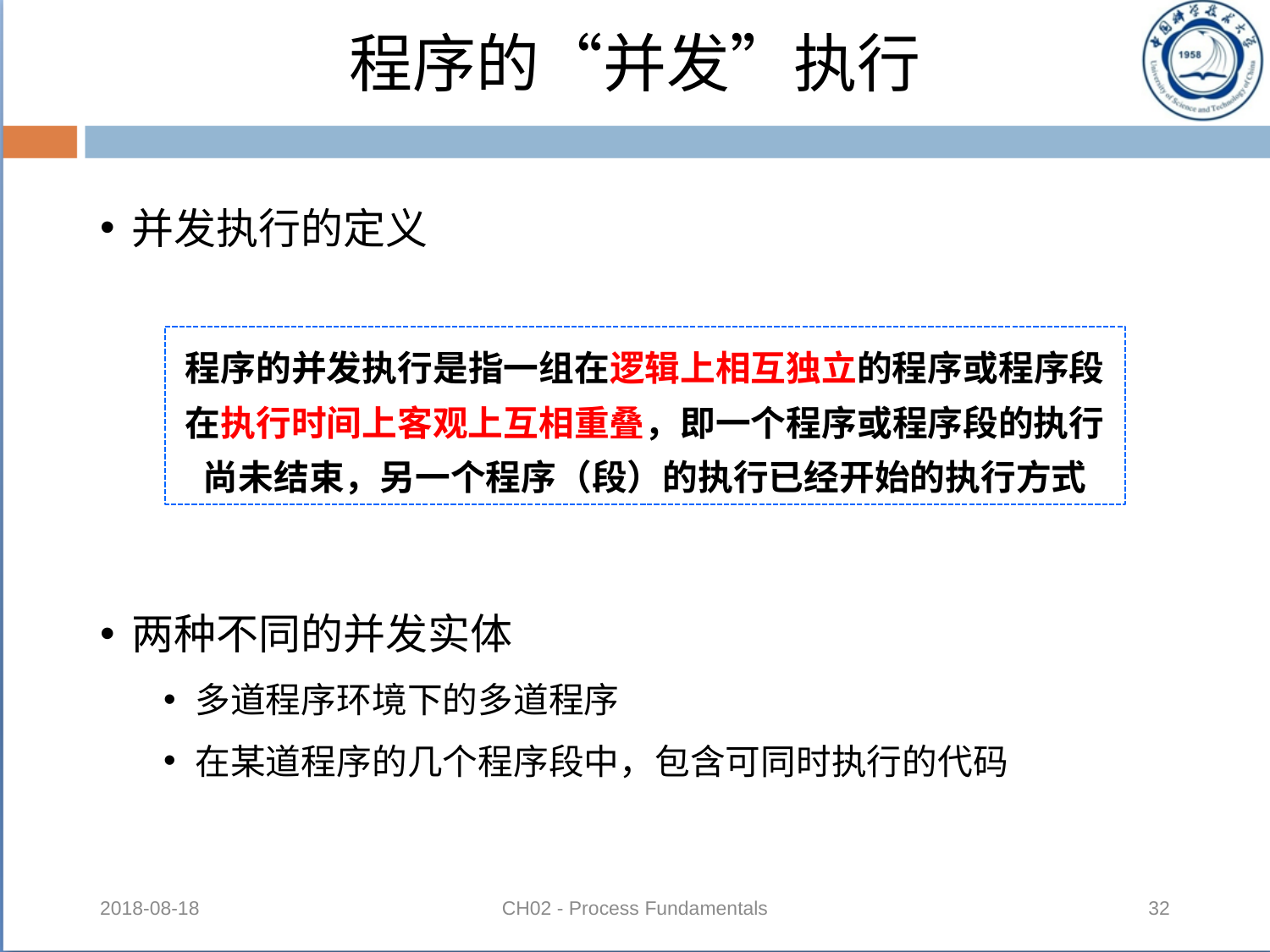

# 程序的“并发”执行
并发执行的定义

两种不同的并发实体
多道程序环境下的多道程序
在某道程序的几个程序段中，包含可同时执行的代码
程序的并发执行是指一组在逻辑上相互独立的程序或程序段在执行时间上客观上互相重叠，即一个程序或程序段的执行尚未结束，另一个程序（段）的执行已经开始的执行方式
2018-08-18
CH02 - Process Fundamentals
32